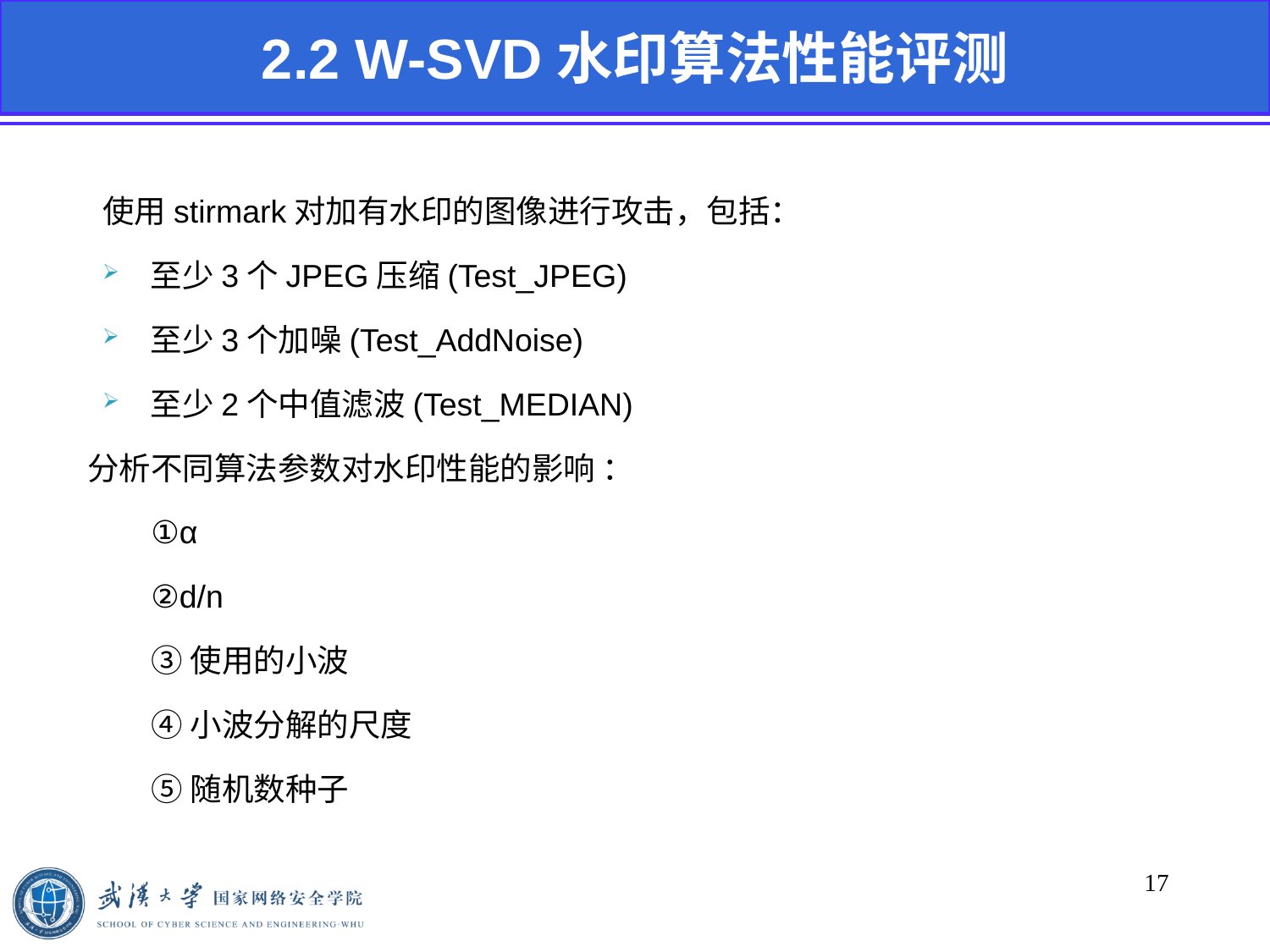

2.2 W-SVD水印算法性能评测
使用stirmark对加有水印的图像进行攻击，包括：
至少3个JPEG压缩(Test_JPEG)
至少3个加噪(Test_AddNoise)
至少2个中值滤波(Test_MEDIAN)
分析不同算法参数对水印性能的影响 ：
①α
②d/n
③使用的小波
④小波分解的尺度
⑤随机数种子